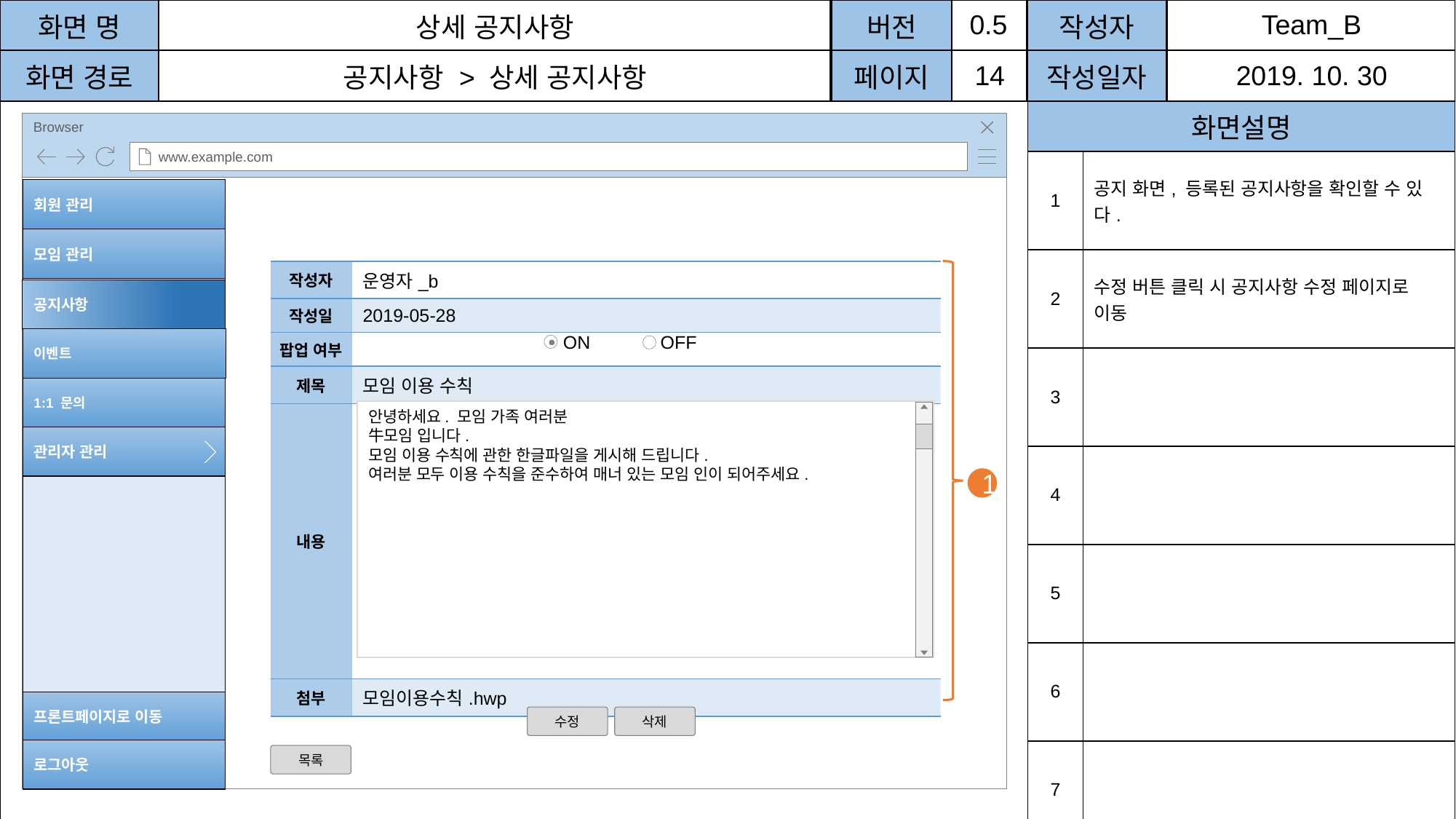

| 화면 명 | 상세 공지사항 | 버전 |  | 작성자 |  |  |
| --- | --- | --- | --- | --- | --- | --- |
| 화면 경로 | 공지사항 > 상세 공지사항 | 페이지 | 14 | 작성일자 |  |  |
|  |  |  |  | 화면설명 |  |  |
|  |  |  |  | 1 | 공지 화면, 등록된 공지사항을 확인할 수 있다. |  |
|  |  |  |  | 2 | 수정 버튼 클릭 시 공지사항 수정 페이지로 이동 |  |
|  |  |  |  | 3 |  |  |
|  |  |  |  | 4 |  |  |
|  |  |  |  | 5 |  |  |
|  |  |  |  | 6 |  |  |
|  |  |  |  | 7 |  |  |
Browser

www.example.com

회원 관리

프론트페이지로 이동
로그아웃
모임 관리
이벤트
1:1 문의
관리자 관리

공지사항
| 작성자 | 운영자\_b |
| --- | --- |
| 작성일 | 2019-05-28 |
| 팝업 여부 |  |
| 제목 | 모임 이용 수칙 |
| 내용 |  |
| 첨부 | 모임이용수칙.hwp |

ON
OFF

안녕하세요. 모임 가족 여러분
牛모임 입니다.
모임 이용 수칙에 관한 한글파일을 게시해 드립니다.
여러분 모두 이용 수칙을 준수하여 매너 있는 모임 인이 되어주세요.

1
수정
삭제
목록